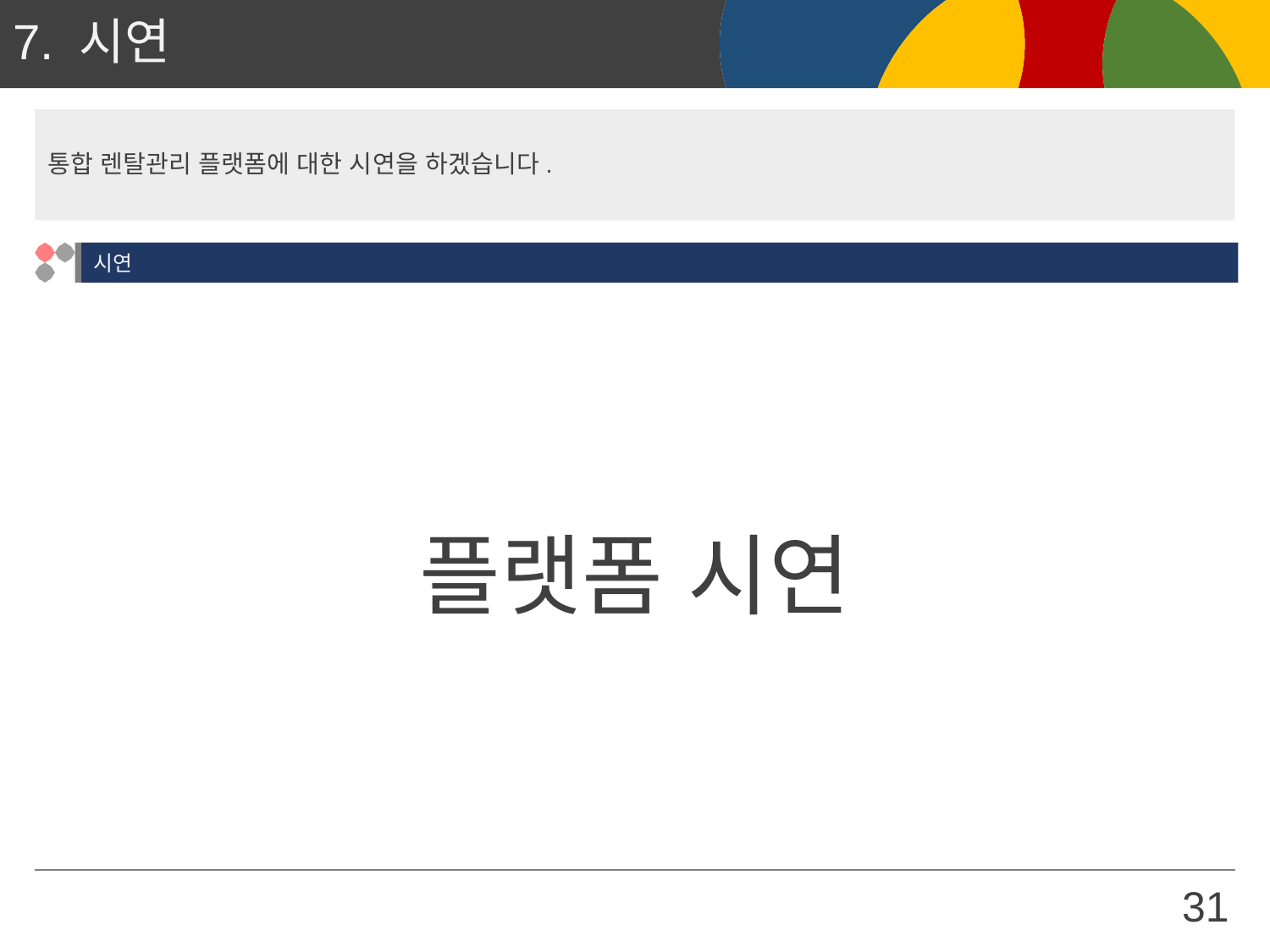

# 7. 시연
통합 렌탈관리 플랫폼에 대한 시연을 하겠습니다.

시연
플랫폼 시연